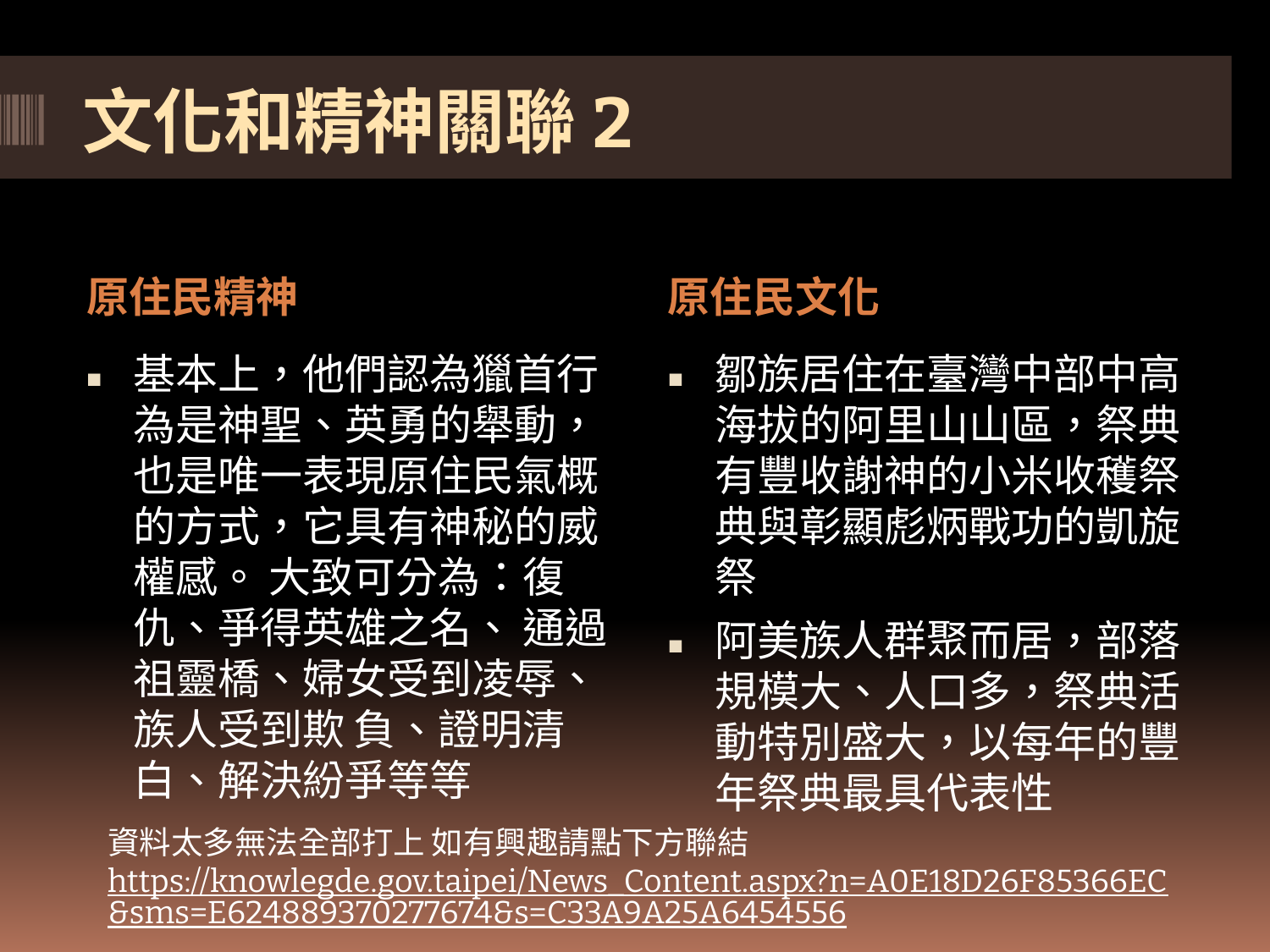

# 文化和精神關聯2
原住民精神
原住民文化
基本上，他們認為獵首行 為是神聖、英勇的舉動， 也是唯一表現原住民氣概 的方式，它具有神秘的威 權感。 大致可分為：復仇、爭得英雄之名、 通過祖靈橋、婦女受到凌辱、族人受到欺 負、證明清白、解決紛爭等等

鄒族居住在臺灣中部中高海拔的阿里山山區，祭典有豐收謝神的小米收穫祭典與彰顯彪炳戰功的凱旋祭
阿美族人群聚而居，部落規模大、人口多，祭典活動特別盛大，以每年的豐年祭典最具代表性
資料太多無法全部打上 如有興趣請點下方聯結https://knowlegde.gov.taipei/News_Content.aspx?n=A0E18D26F85366EC&sms=E624889370277674&s=C33A9A25A6454556